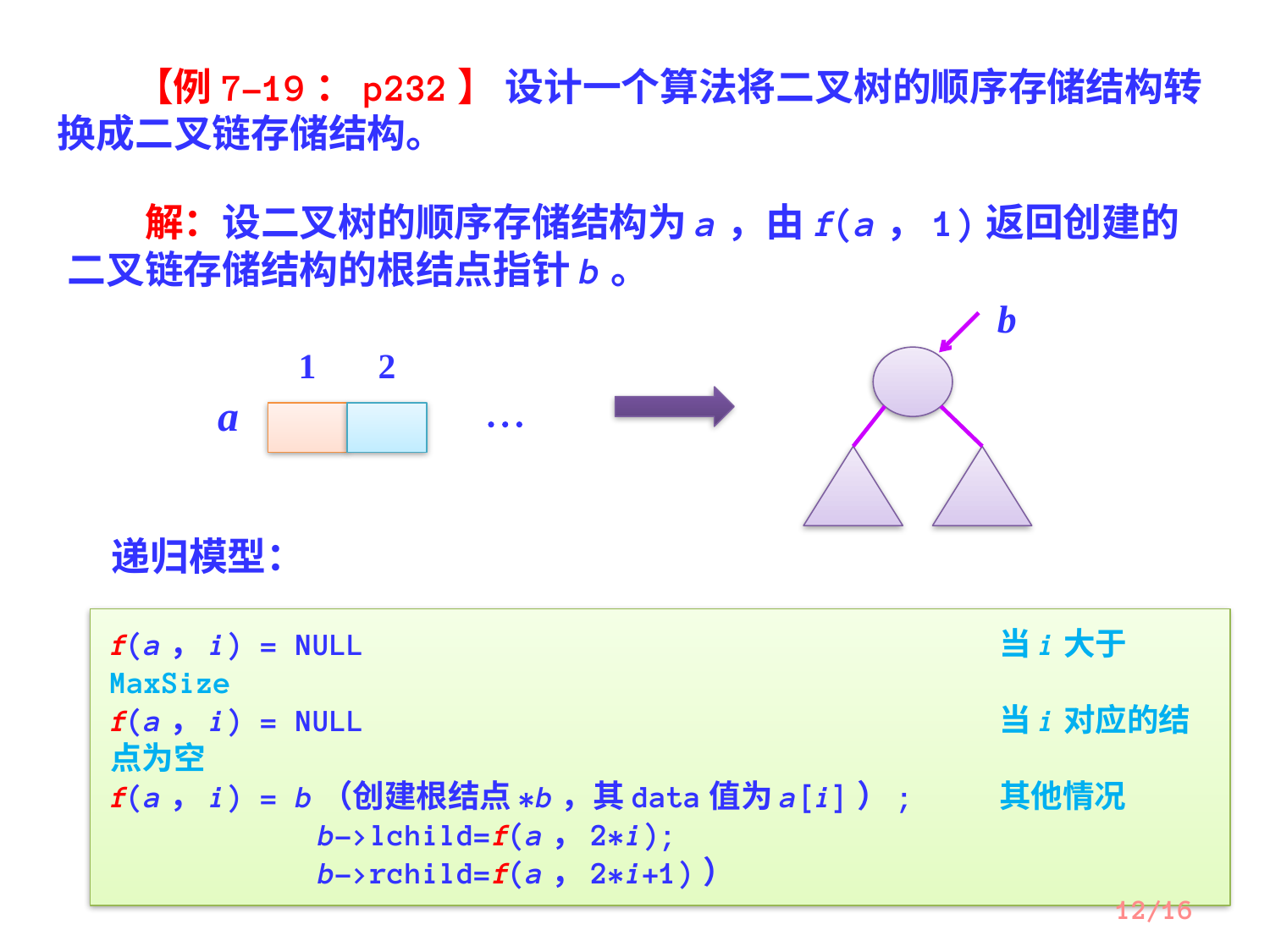

【例7-19：p232】 设计一个算法将二叉树的顺序存储结构转换成二叉链存储结构。
　　解：设二叉树的顺序存储结构为a，由f(a，1)返回创建的二叉链存储结构的根结点指针b。
b

1
2
a
…

递归模型：
f(a，i) = NULL					当i大于MaxSize
f(a，i) = NULL					当i对应的结点为空
f(a，i) = b（创建根结点*b，其data值为a[i]）;	其他情况
            b->lchild=f(a，2*i);
            b->rchild=f(a，2*i+1)）
12/16